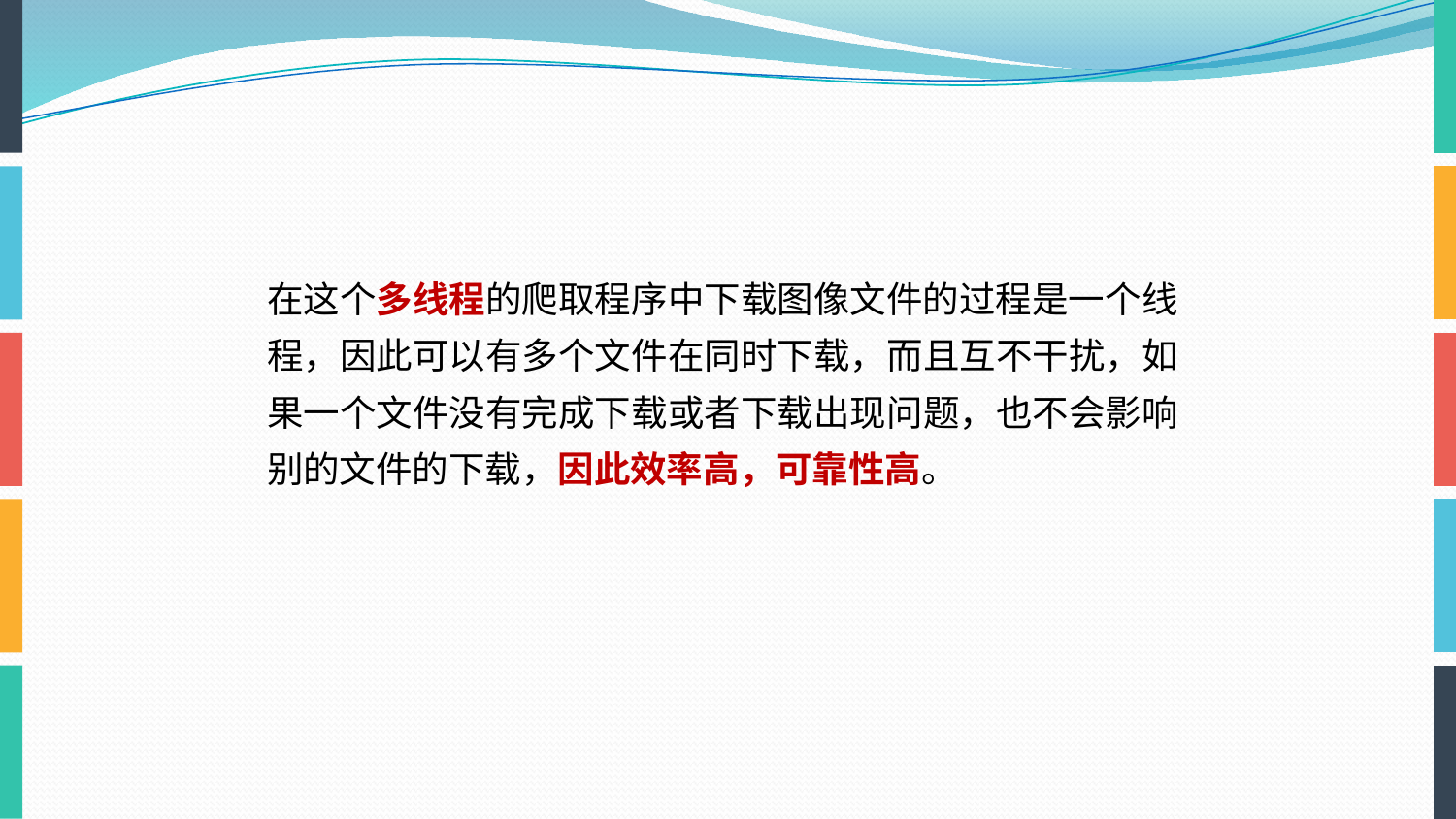

在这个多线程的爬取程序中下载图像文件的过程是一个线 程，因此可以有多个文件在同时下载，而且互不干扰，如 果一个文件没有完成下载或者下载出现问题，也不会影响 别的文件的下载，因此效率高，可靠性高。